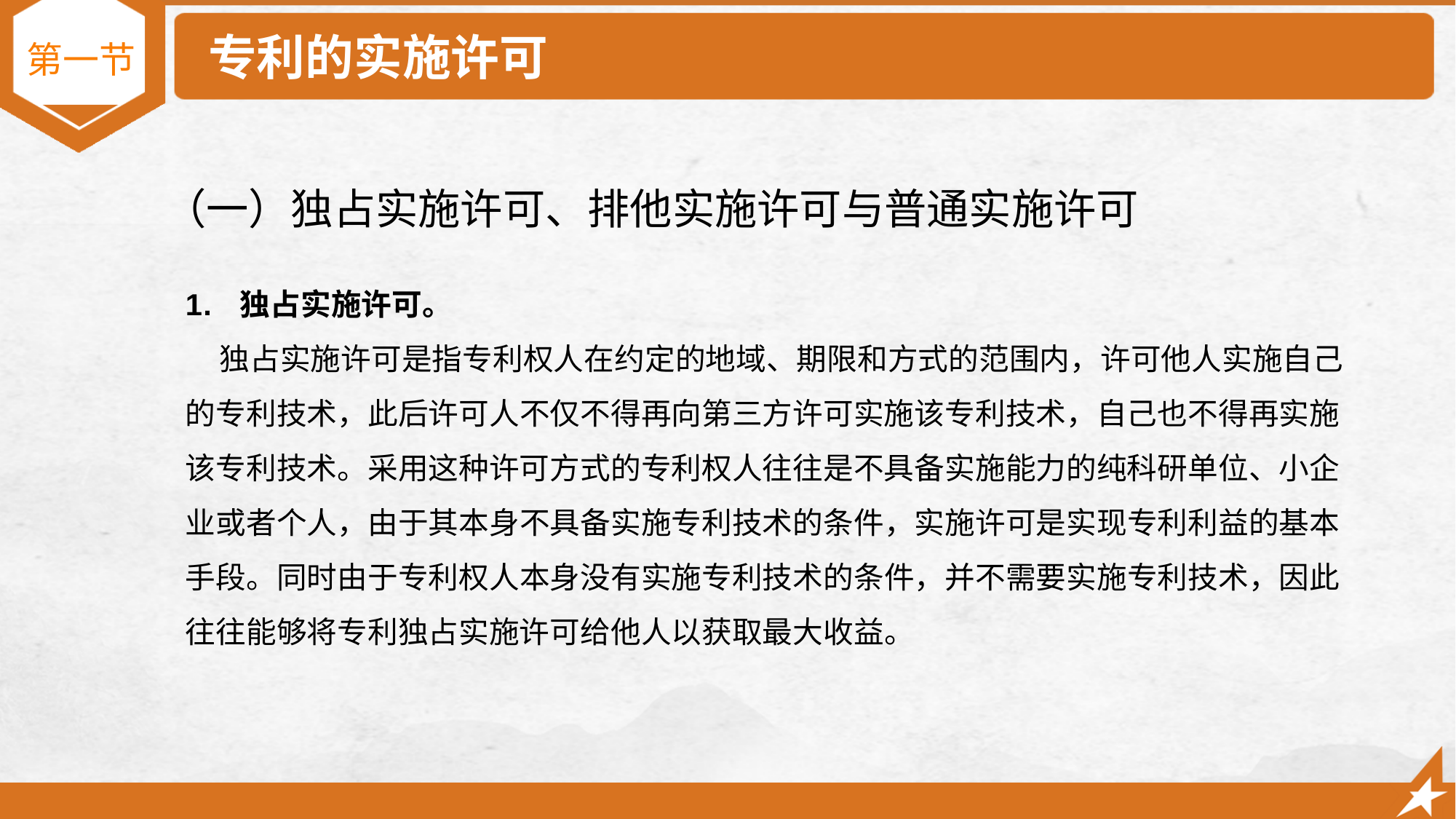

# 专利的实施许可
第一节
（一）独占实施许可、排他实施许可与普通实施许可
独占实施许可。
    独占实施许可是指专利权人在约定的地域、期限和方式的范围内，许可他人实施自己的专利技术，此后许可人不仅不得再向第三方许可实施该专利技术，自己也不得再实施该专利技术。采用这种许可方式的专利权人往往是不具备实施能力的纯科研单位、小企业或者个人，由于其本身不具备实施专利技术的条件，实施许可是实现专利利益的基本手段。同时由于专利权人本身没有实施专利技术的条件，并不需要实施专利技术，因此往往能够将专利独占实施许可给他人以获取最大收益。